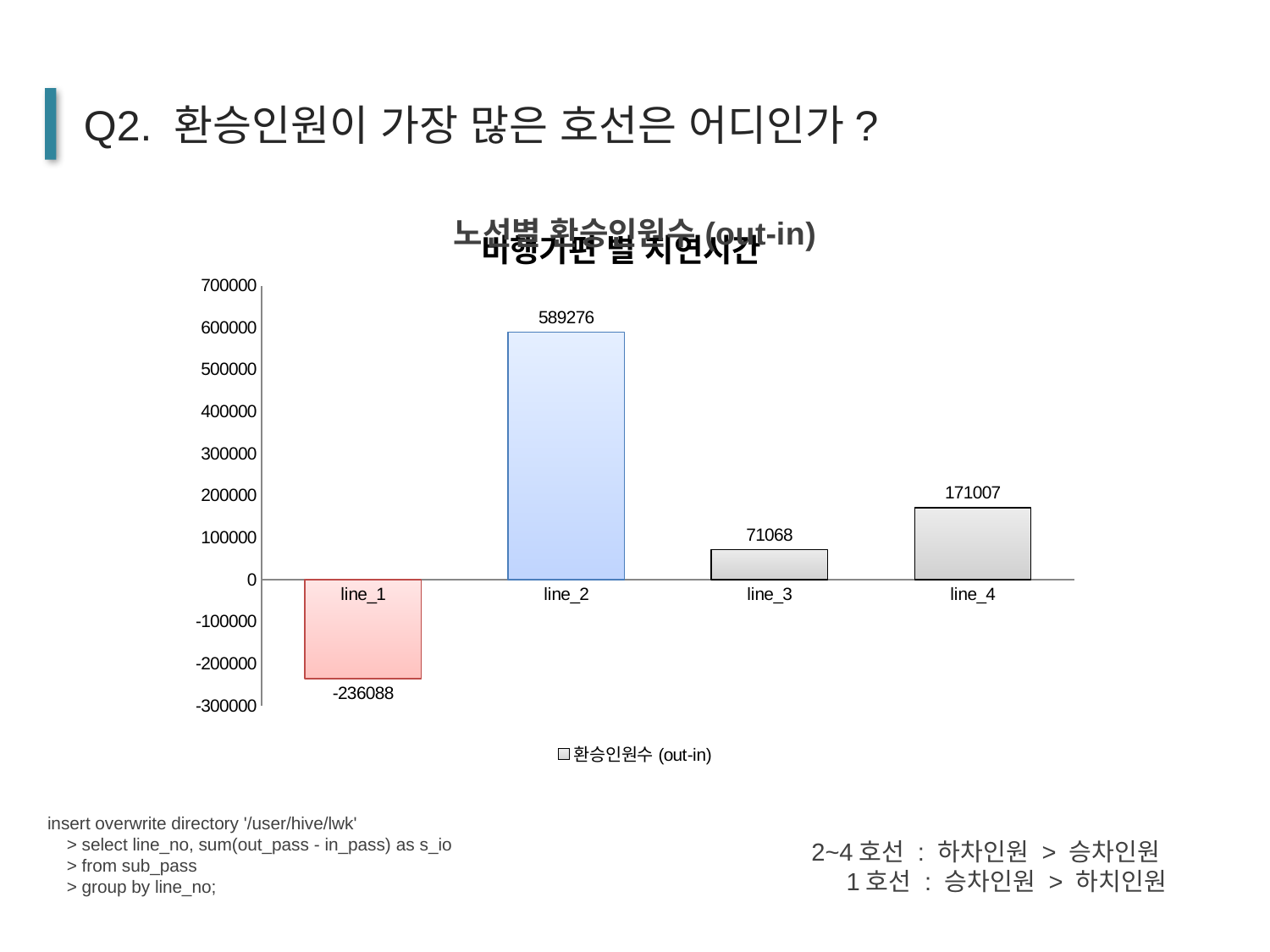

Q2. 환승인원이 가장 많은 호선은 어디인가?

[unsupported chart]

### Chart: 노선별 환승인원수(out-in)

| Category | 환승인원수(out-in) |
|---|---|
| line_1 | -236088.0 |
| line_2 | 589276.0 |
| line_3 | 71068.0 |
| line_4 | 171007.0 |
insert overwrite directory '/user/hive/lwk'
    > select line_no, sum(out_pass - in_pass) as s_io
    > from sub_pass
    > group by line_no;

                     2~4호선 : 하차인원 > 승차인원
                          1호선 : 승차인원 > 하치인원